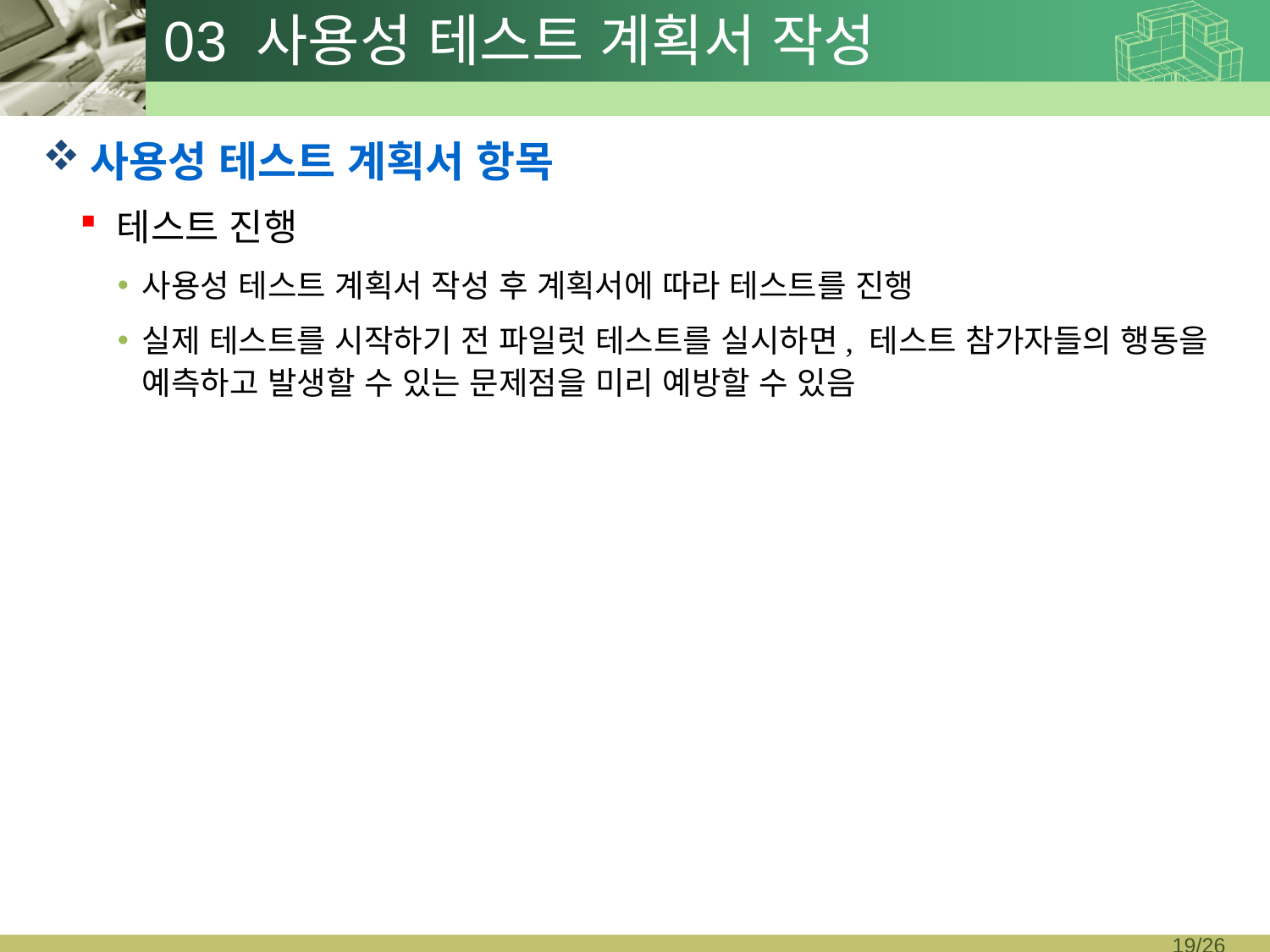

# 03 사용성 테스트 계획서 작성
사용성 테스트 계획서 항목
테스트 진행
사용성 테스트 계획서 작성 후 계획서에 따라 테스트를 진행
실제 테스트를 시작하기 전 파일럿 테스트를 실시하면, 테스트 참가자들의 행동을 예측하고 발생할 수 있는 문제점을 미리 예방할 수 있음